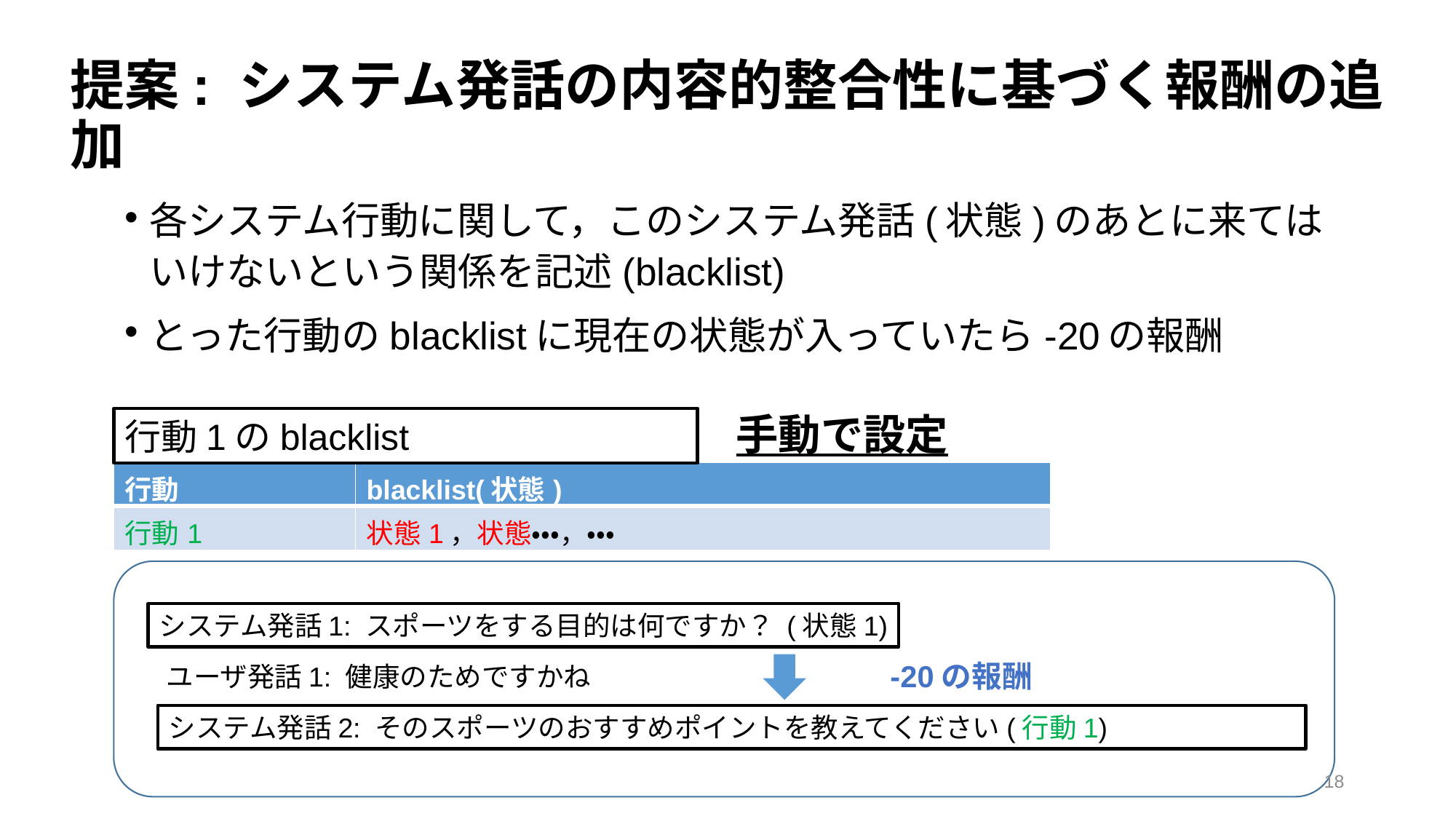

# 提案: システム発話の内容的整合性に基づく報酬の追加
各システム行動に関して，このシステム発話(状態)のあとに来てはいけないという関係を記述(blacklist)
とった行動のblacklistに現在の状態が入っていたら-20の報酬

手動で設定
行動1のblacklist
| 行動 | blacklist(状態) |
| --- | --- |
| 行動1 | 状態1，状態・・・，・・・ |

システム発話1: スポーツをする目的は何ですか？ (状態1)
-20の報酬
 ユーザ発話1: 健康のためですかね

システム発話2: そのスポーツのおすすめポイントを教えてください(行動1)
18